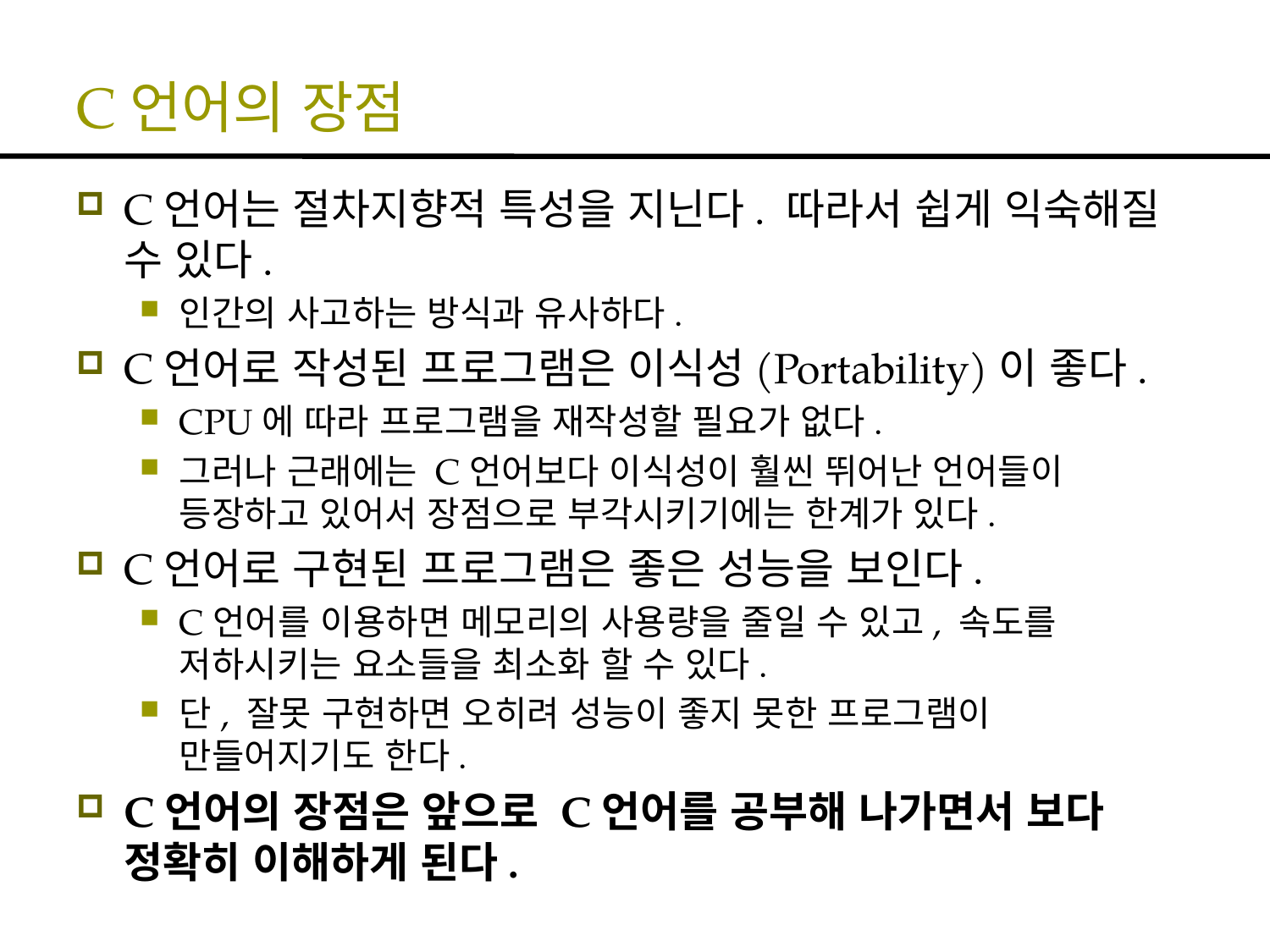

# C언어의 장점
C언어는 절차지향적 특성을 지닌다. 따라서 쉽게 익숙해질 수 있다.
인간의 사고하는 방식과 유사하다.
C언어로 작성된 프로그램은 이식성(Portability)이 좋다.
CPU에 따라 프로그램을 재작성할 필요가 없다.
그러나 근래에는 C언어보다 이식성이 훨씬 뛰어난 언어들이 등장하고 있어서 장점으로 부각시키기에는 한계가 있다.
C언어로 구현된 프로그램은 좋은 성능을 보인다.
C언어를 이용하면 메모리의 사용량을 줄일 수 있고, 속도를 저하시키는 요소들을 최소화 할 수 있다.
단, 잘못 구현하면 오히려 성능이 좋지 못한 프로그램이 만들어지기도 한다.
C언어의 장점은 앞으로 C언어를 공부해 나가면서 보다 정확히 이해하게 된다.